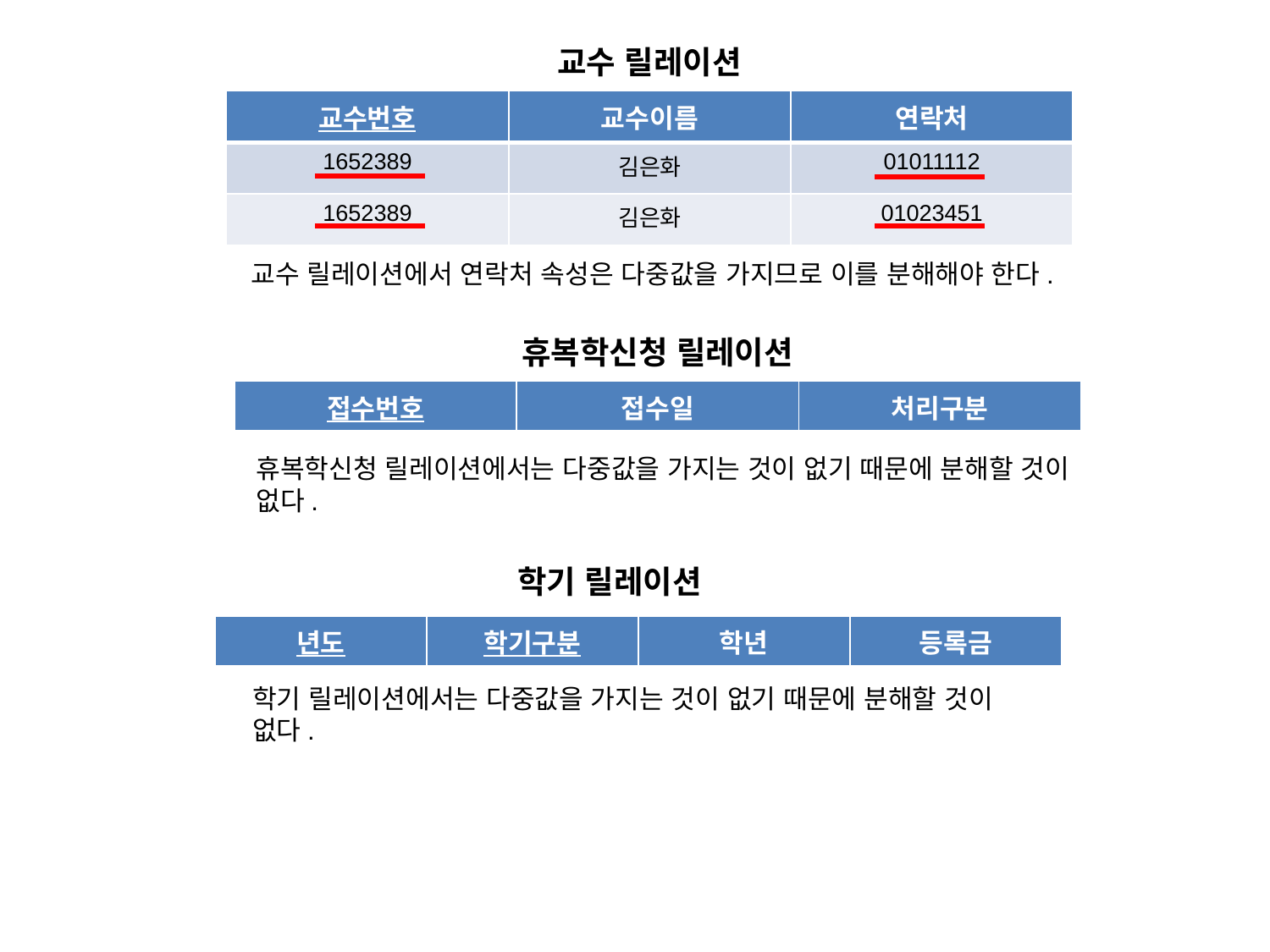

교수 릴레이션
| 교수번호 | 교수이름 | 연락처 |
| --- | --- | --- |
| 1652389 | 김은화 | 01011112 |
| 1652389 | 김은화 | 01023451 |
교수 릴레이션에서 연락처 속성은 다중값을 가지므로 이를 분해해야 한다.
휴복학신청 릴레이션
| 접수번호 | 접수일 | 처리구분 |
| --- | --- | --- |
휴복학신청 릴레이션에서는 다중값을 가지는 것이 없기 때문에 분해할 것이
없다.
학기 릴레이션
| 년도 | 학기구분 | 학년 | 등록금 |
| --- | --- | --- | --- |
학기 릴레이션에서는 다중값을 가지는 것이 없기 때문에 분해할 것이
없다.